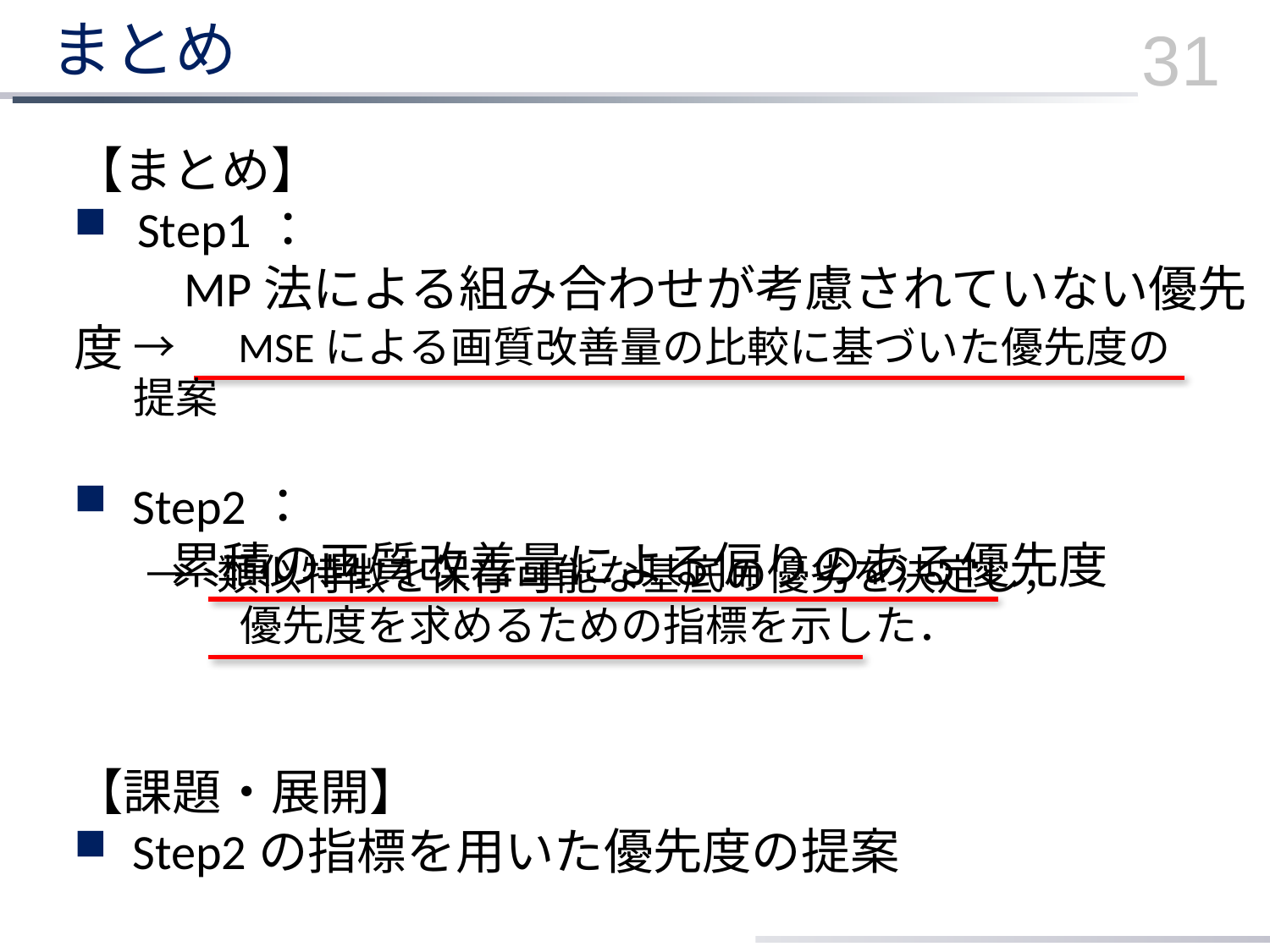

# まとめ
31
【まとめ】
Step1：
　　MP法による組み合わせが考慮されていない優先度

 Step2：
　　累積の画質改善量による偏りのある優先度

【課題・展開】
 Step2の指標を用いた優先度の提案
→　MSEによる画質改善量の比較に基づいた優先度の提案
→  類似特徴を保存可能な基底の優劣を決定し，
　　 優先度を求めるための指標を示した．